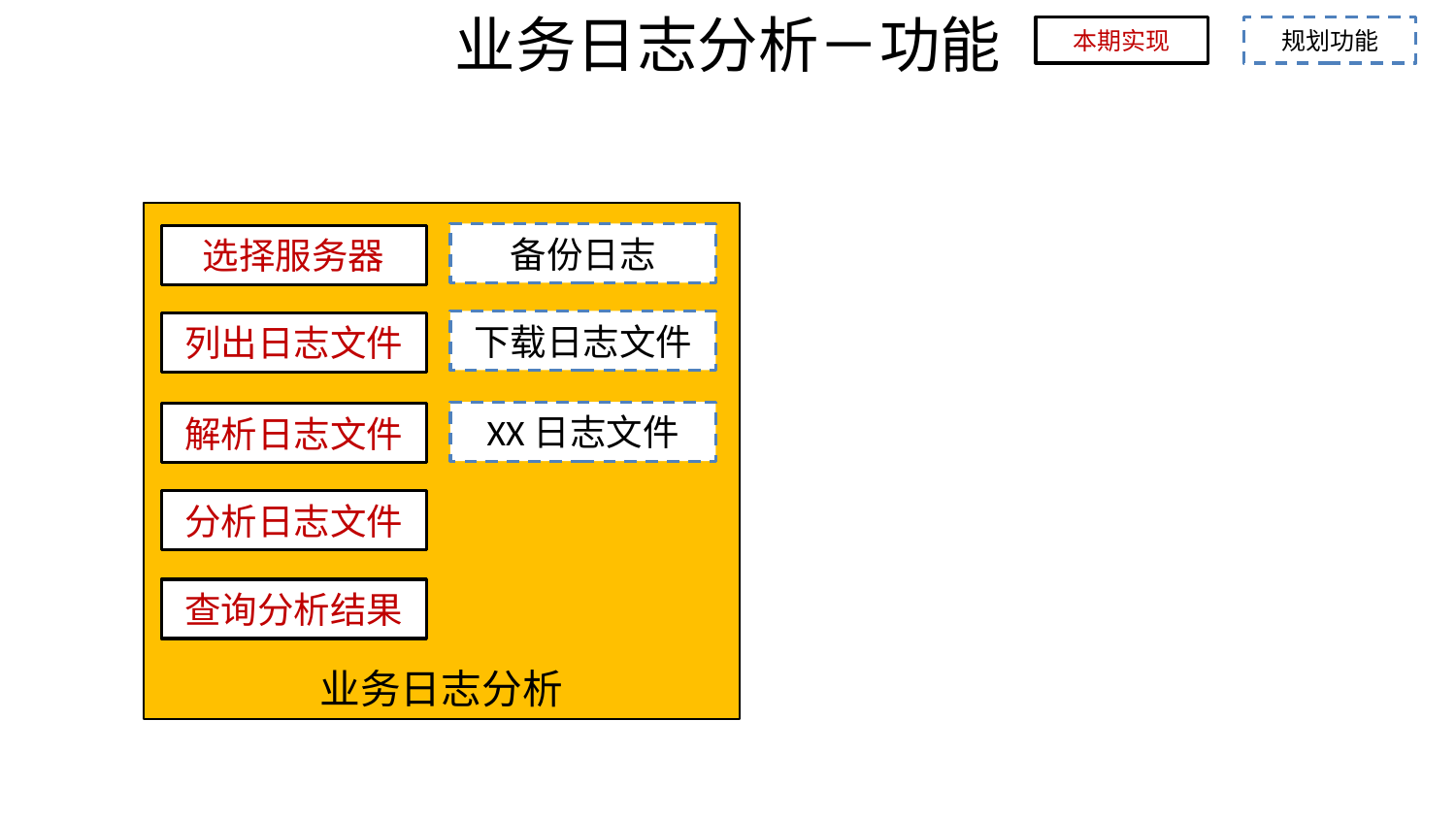

业务日志分析－功能
本期实现
规划功能
业务日志分析
备份日志
选择服务器
下载日志文件
列出日志文件
XX日志文件
解析日志文件
分析日志文件
查询分析结果